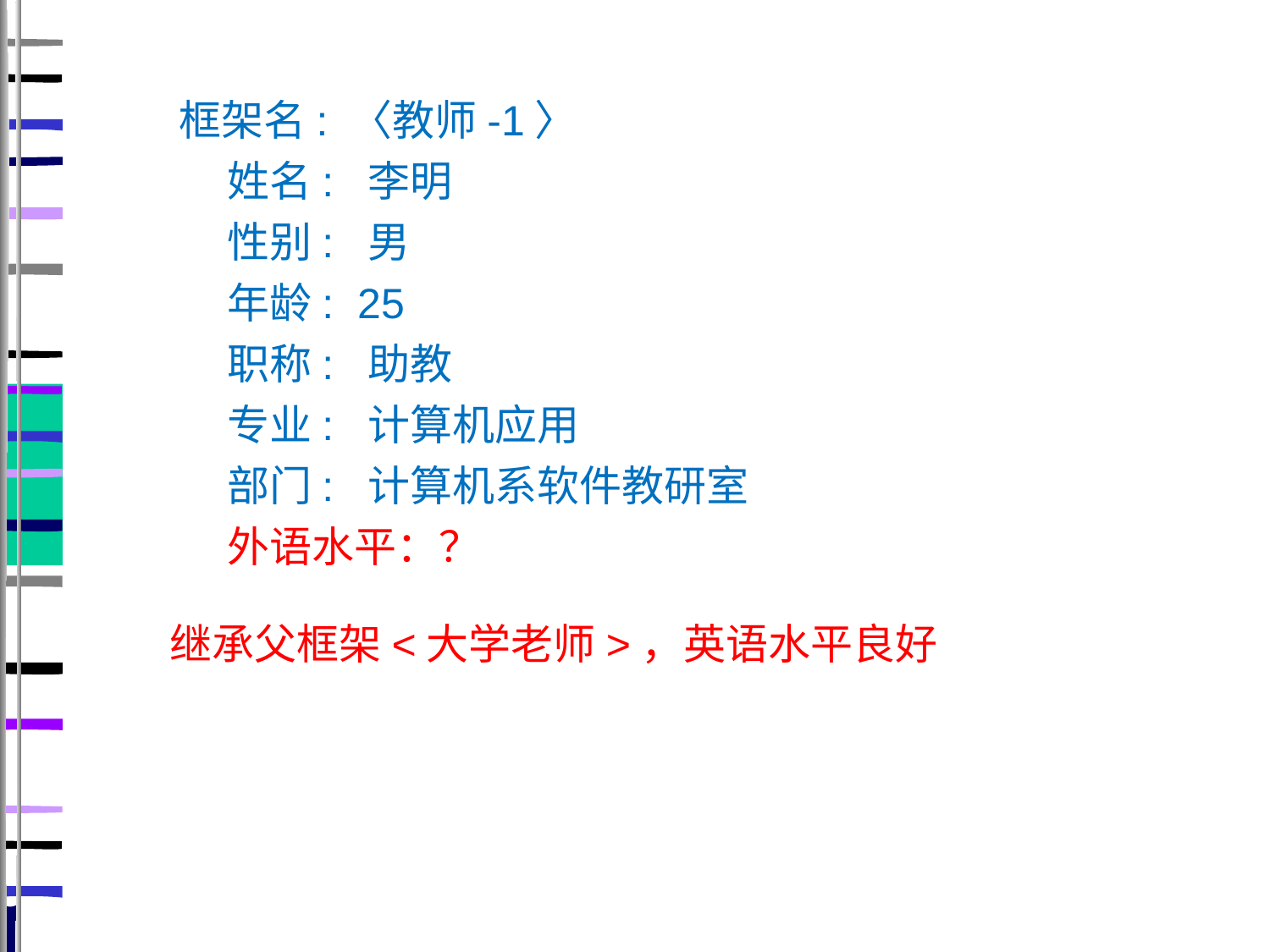

框架名: 〈教师-1〉
    姓名:  李明
    性别:  男
    年龄:  25
    职称:  助教
    专业:  计算机应用
    部门:  计算机系软件教研室
    外语水平：？
    继承父框架<大学老师>，英语水平良好